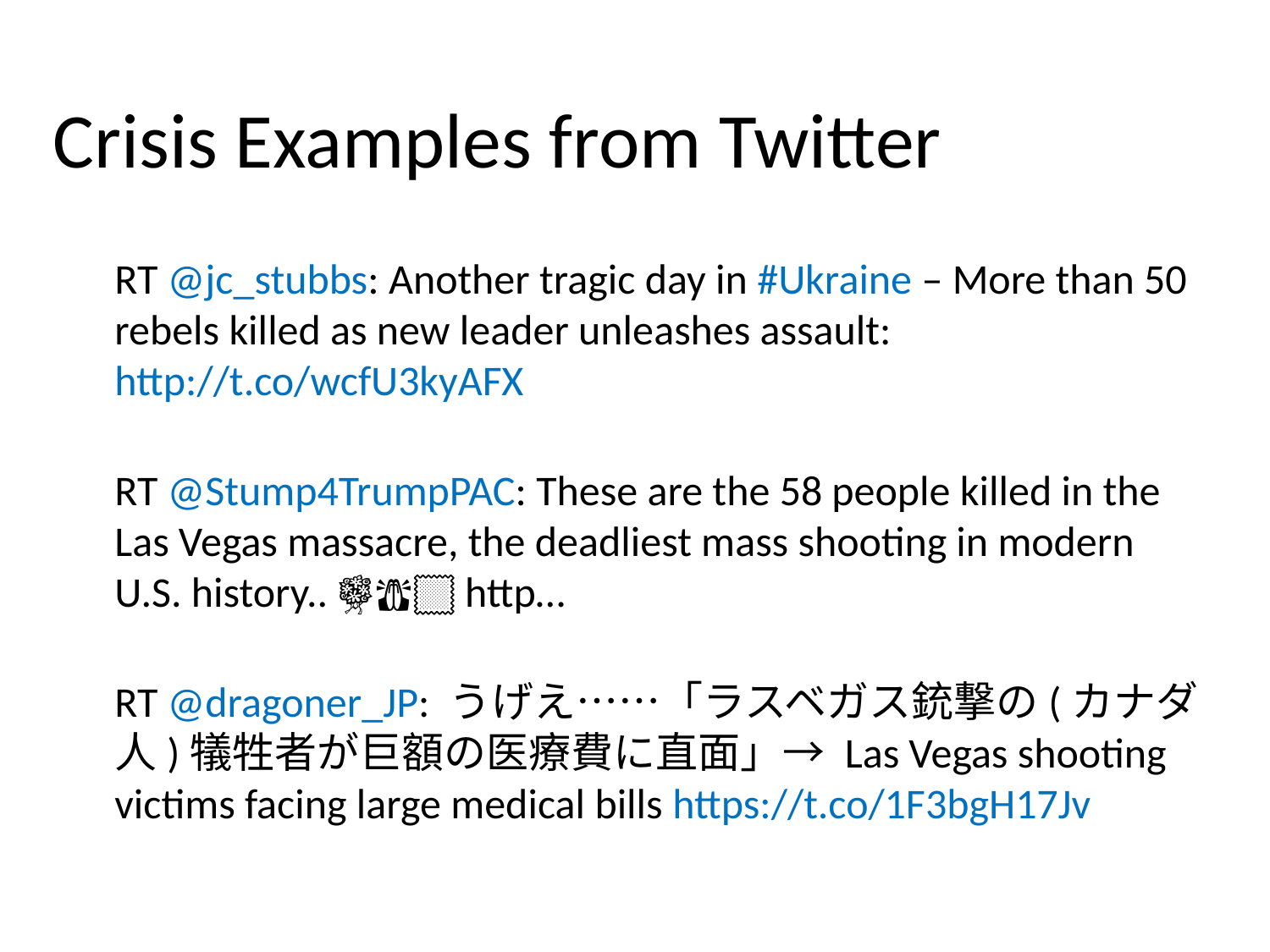

# Crisis Examples from Twitter
RT @jc_stubbs: Another tragic day in #Ukraine – More than 50 rebels killed as new leader unleashes assault: http://t.co/wcfU3kyAFX
RT @Stump4TrumpPAC: These are the 58 people killed in the Las Vegas massacre, the deadliest mass shooting in modern U.S. history.. 💐🙏🏻 http…
RT @dragoner_JP: うげえ……「ラスベガス銃撃の(カナダ人)犠牲者が巨額の医療費に直面」→ Las Vegas shooting victims facing large medical bills https://t.co/1F3bgH17Jv